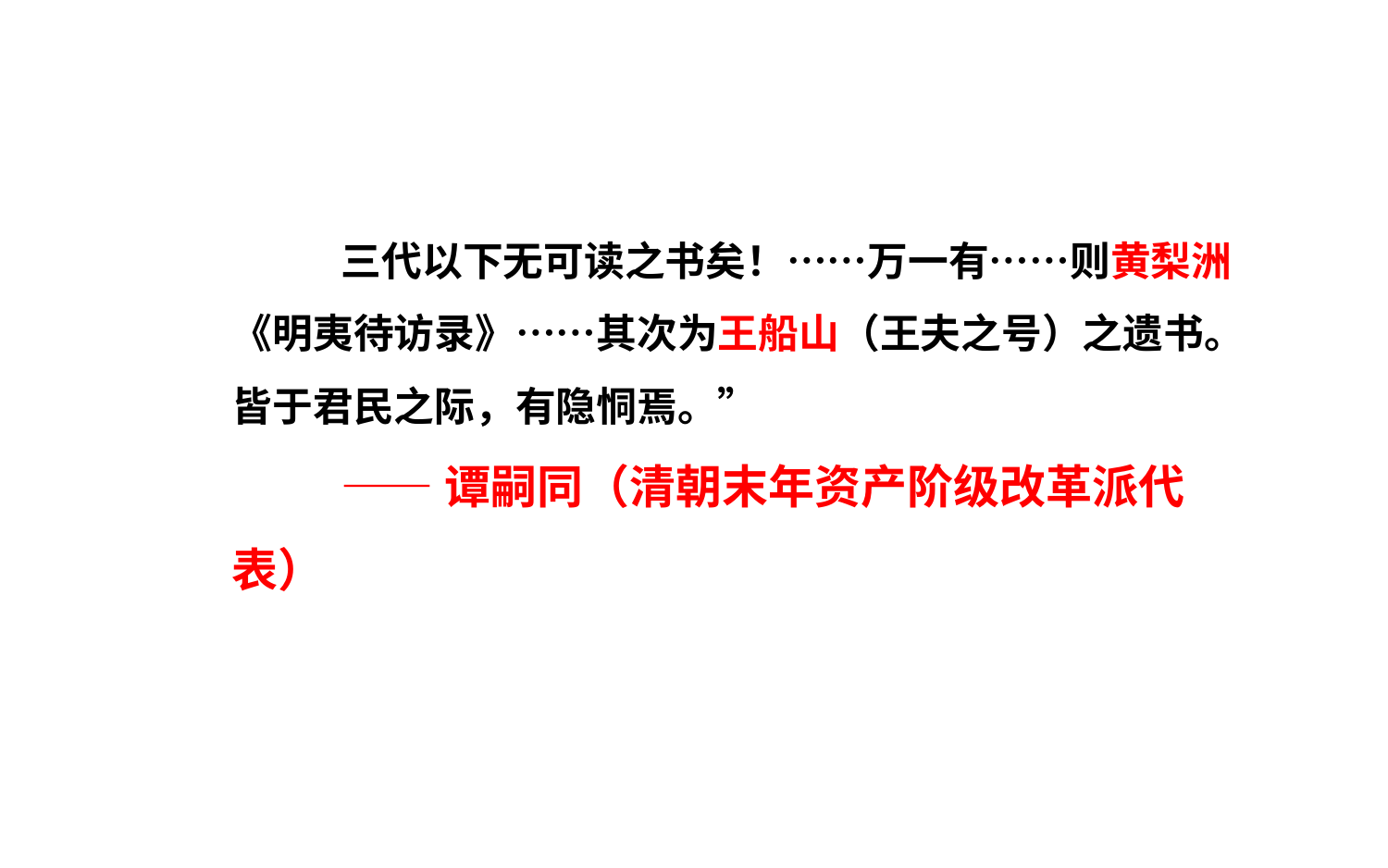

三代以下无可读之书矣！……万一有……则黄梨洲《明夷待访录》……其次为王船山（王夫之号）之遗书。皆于君民之际，有隐恫焉。”
——谭嗣同（清朝末年资产阶级改革派代表）